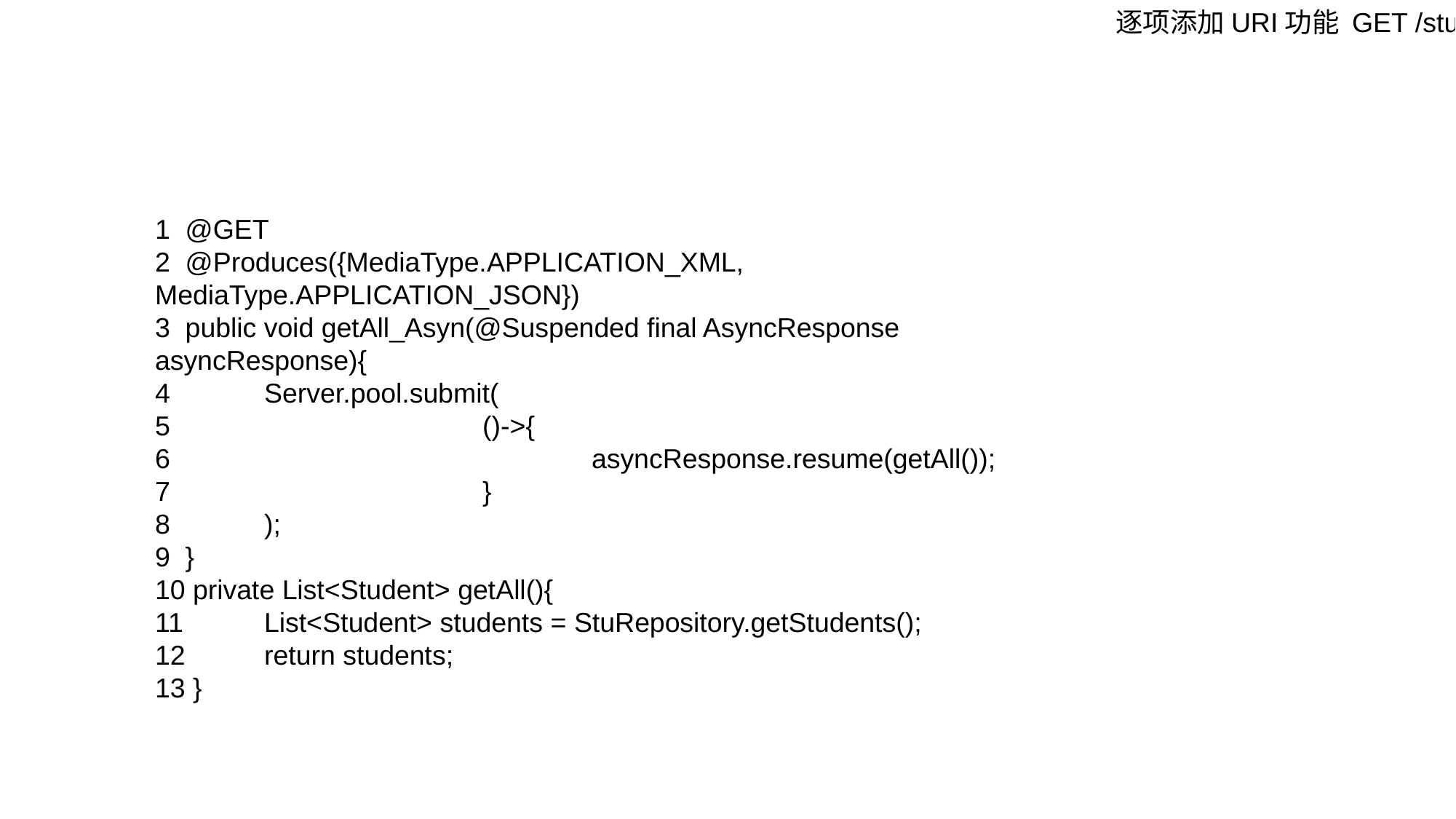

逐项添加URI功能 GET /stu
1  @GET
2  @Produces({MediaType.APPLICATION_XML, MediaType.APPLICATION_JSON})
3  public void getAll_Asyn(@Suspended final AsyncResponse asyncResponse){
4  	Server.pool.submit(
5  			()->{
6  				asyncResponse.resume(getAll());
7  			}
8  	);
9  }
10 private List<Student> getAll(){
11 	List<Student> students = StuRepository.getStudents();
12 	return students;
13 }